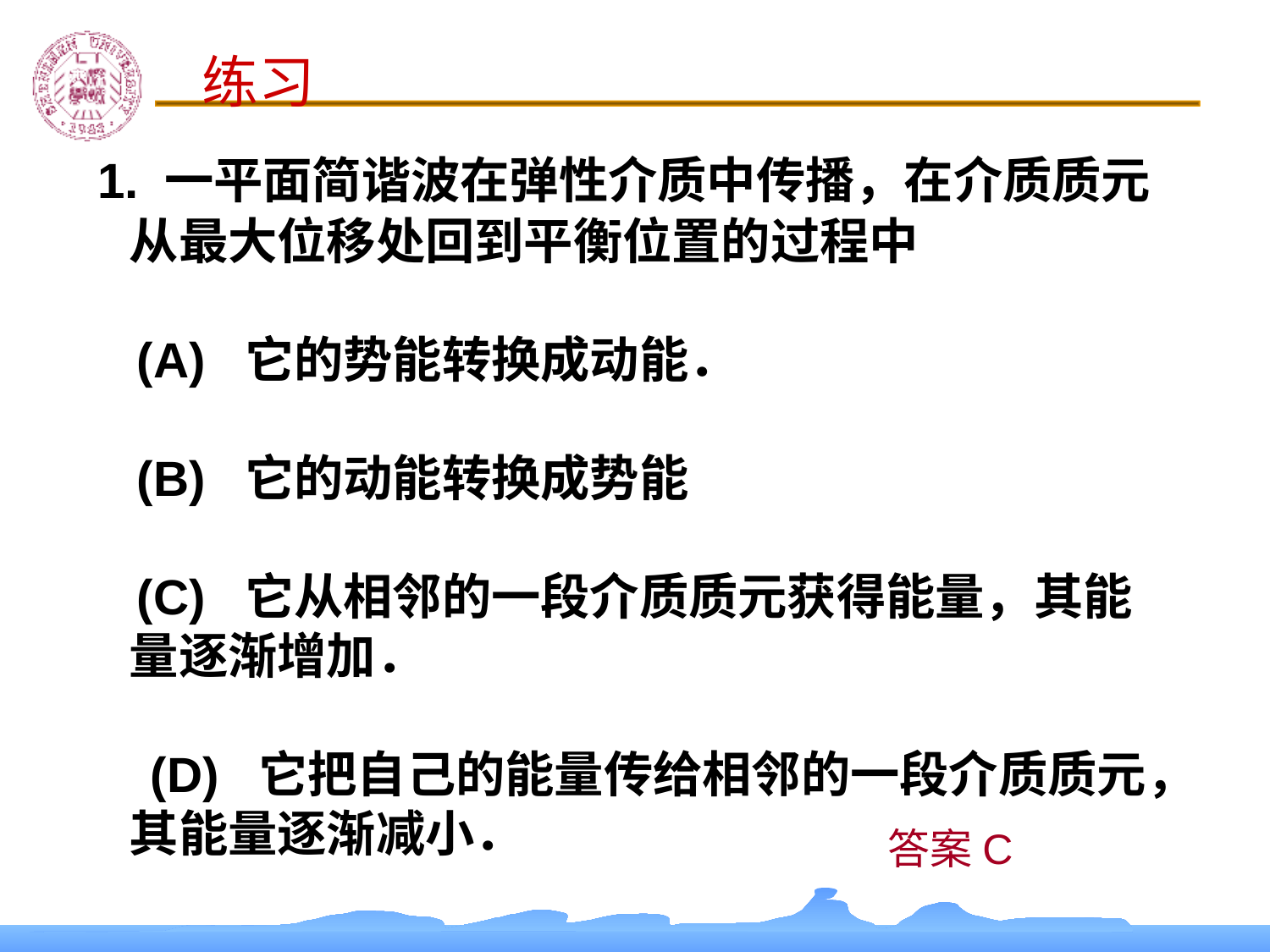

练习
 1. 一平面简谐波在弹性介质中传播，在介质质元从最大位移处回到平衡位置的过程中

    (A)  它的势能转换成动能．

    (B)  它的动能转换成势能

    (C)  它从相邻的一段介质质元获得能量，其能量逐渐增加．

     (D)  它把自己的能量传给相邻的一段介质质元，其能量逐渐减小．

答案C